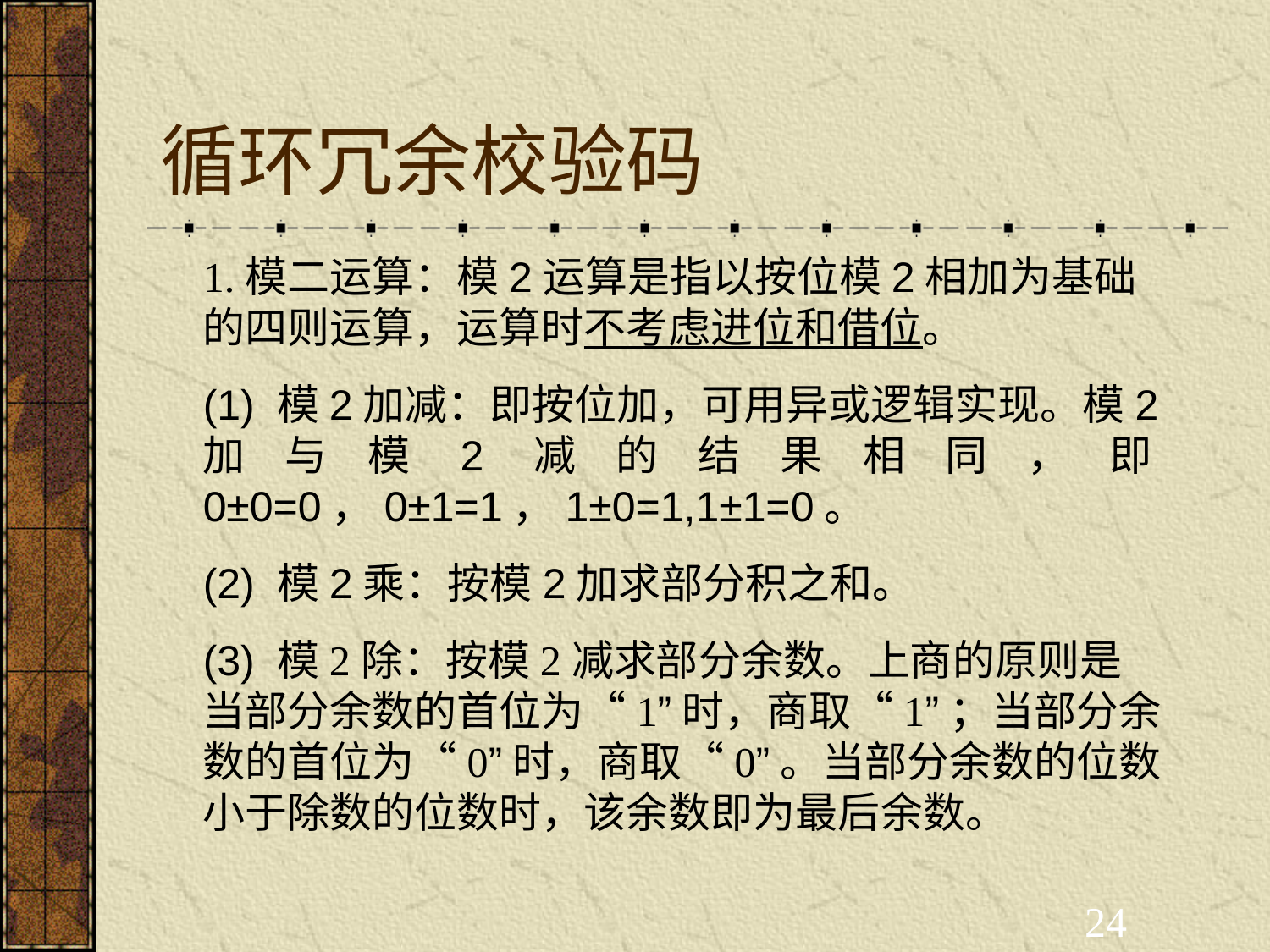

# 循环冗余校验码
1.模二运算：模2运算是指以按位模2相加为基础的四则运算，运算时不考虑进位和借位。
(1) 模2加减：即按位加，可用异或逻辑实现。模2加与模2减的结果相同，即0±0=0，0±1=1，1±0=1,1±1=0。
(2) 模2乘：按模2加求部分积之和。
(3) 模2除：按模2减求部分余数。上商的原则是当部分余数的首位为“1”时，商取“1”；当部分余数的首位为“0”时，商取“0”。当部分余数的位数小于除数的位数时，该余数即为最后余数。
24